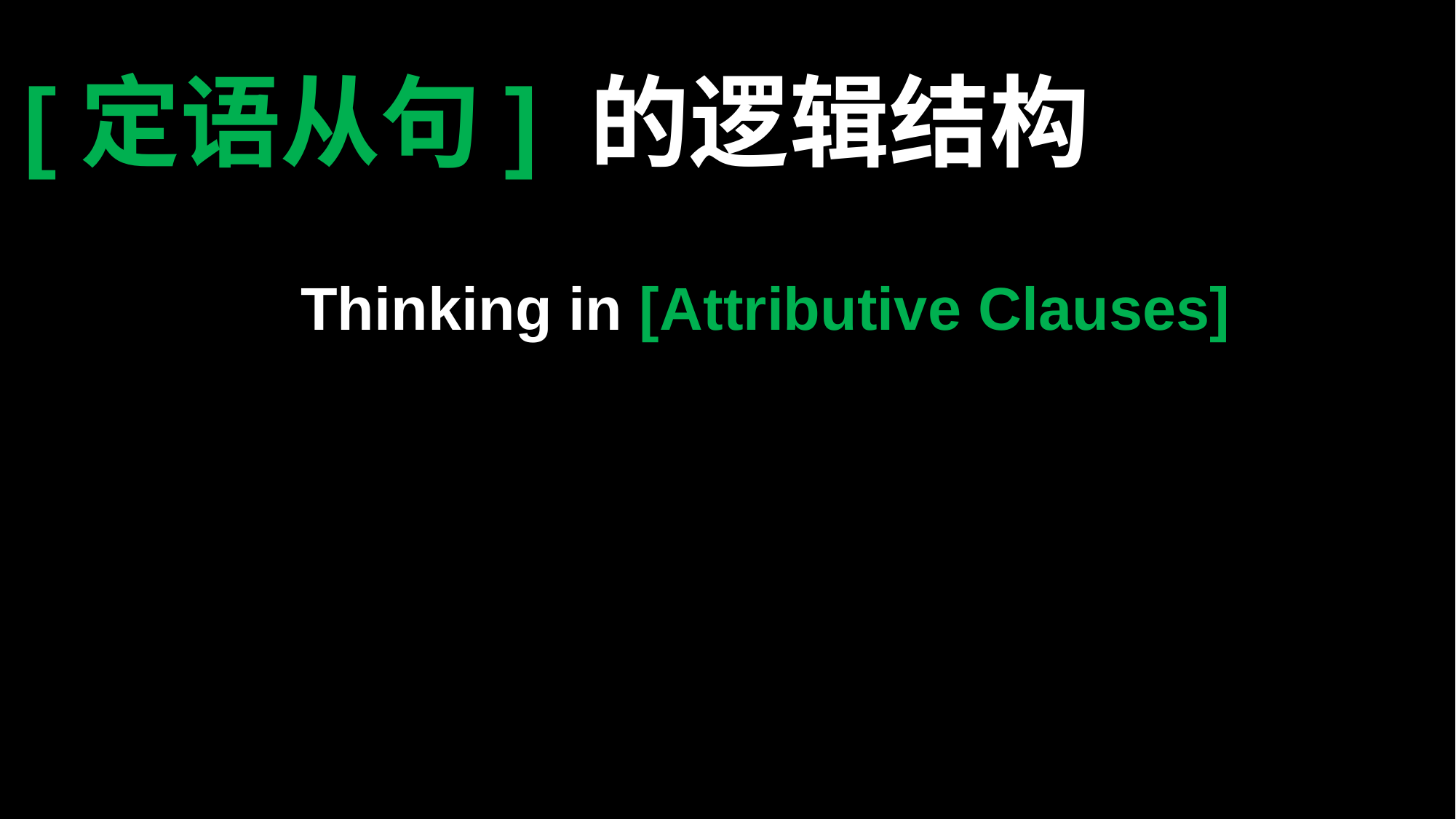

# [定语从句] 的逻辑结构
Thinking in [Attributive Clauses]